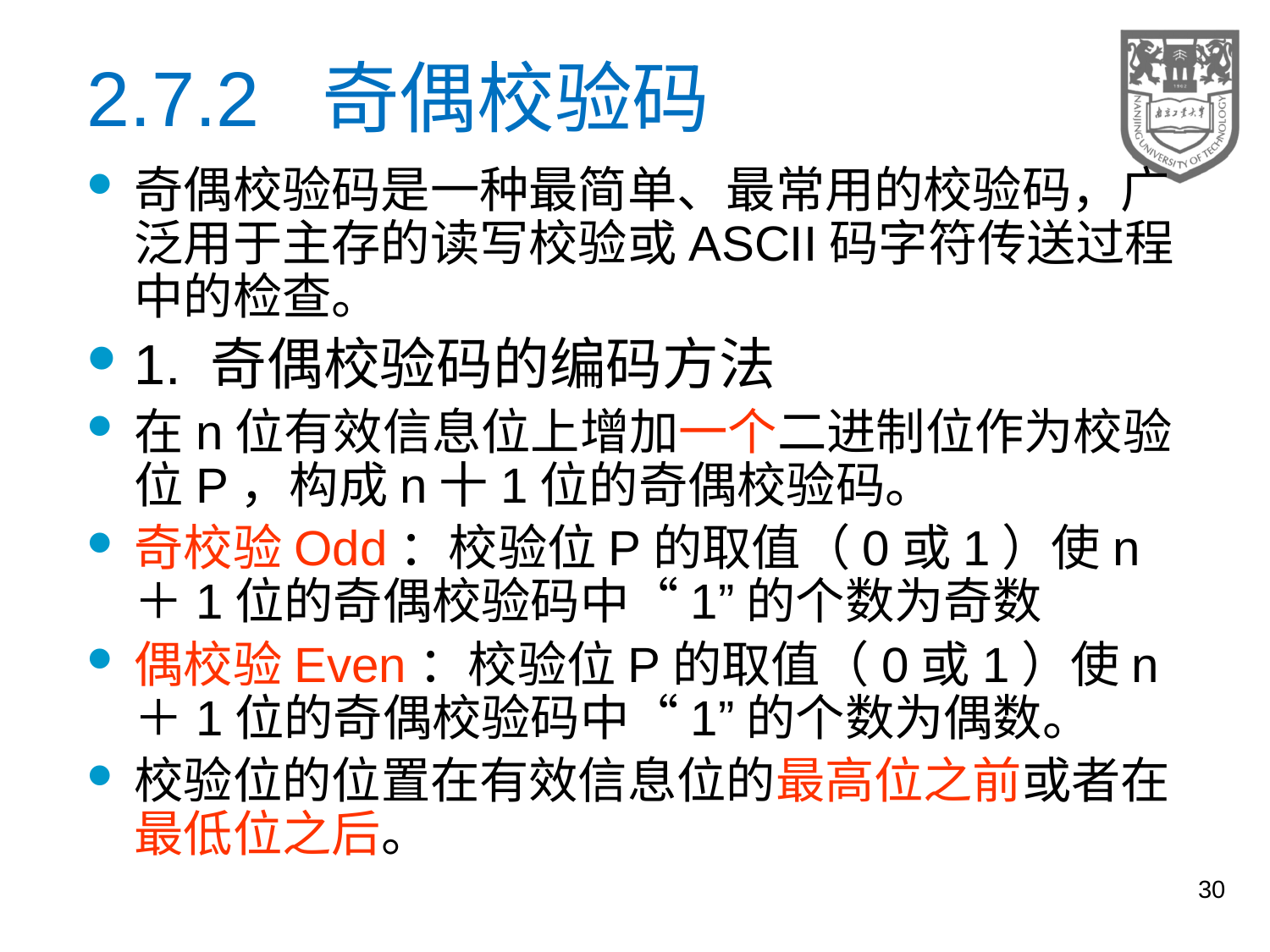

# 2.7.2  奇偶校验码
奇偶校验码是一种最简单、最常用的校验码，广泛用于主存的读写校验或ASCII码字符传送过程中的检查。
1. 奇偶校验码的编码方法
在n位有效信息位上增加一个二进制位作为校验位P，构成n十1位的奇偶校验码。
奇校验Odd：校验位P的取值（0或1）使n＋1位的奇偶校验码中“1”的个数为奇数
偶校验Even：校验位P的取值（0或1）使n＋1位的奇偶校验码中“1”的个数为偶数。
校验位的位置在有效信息位的最高位之前或者在最低位之后。
30